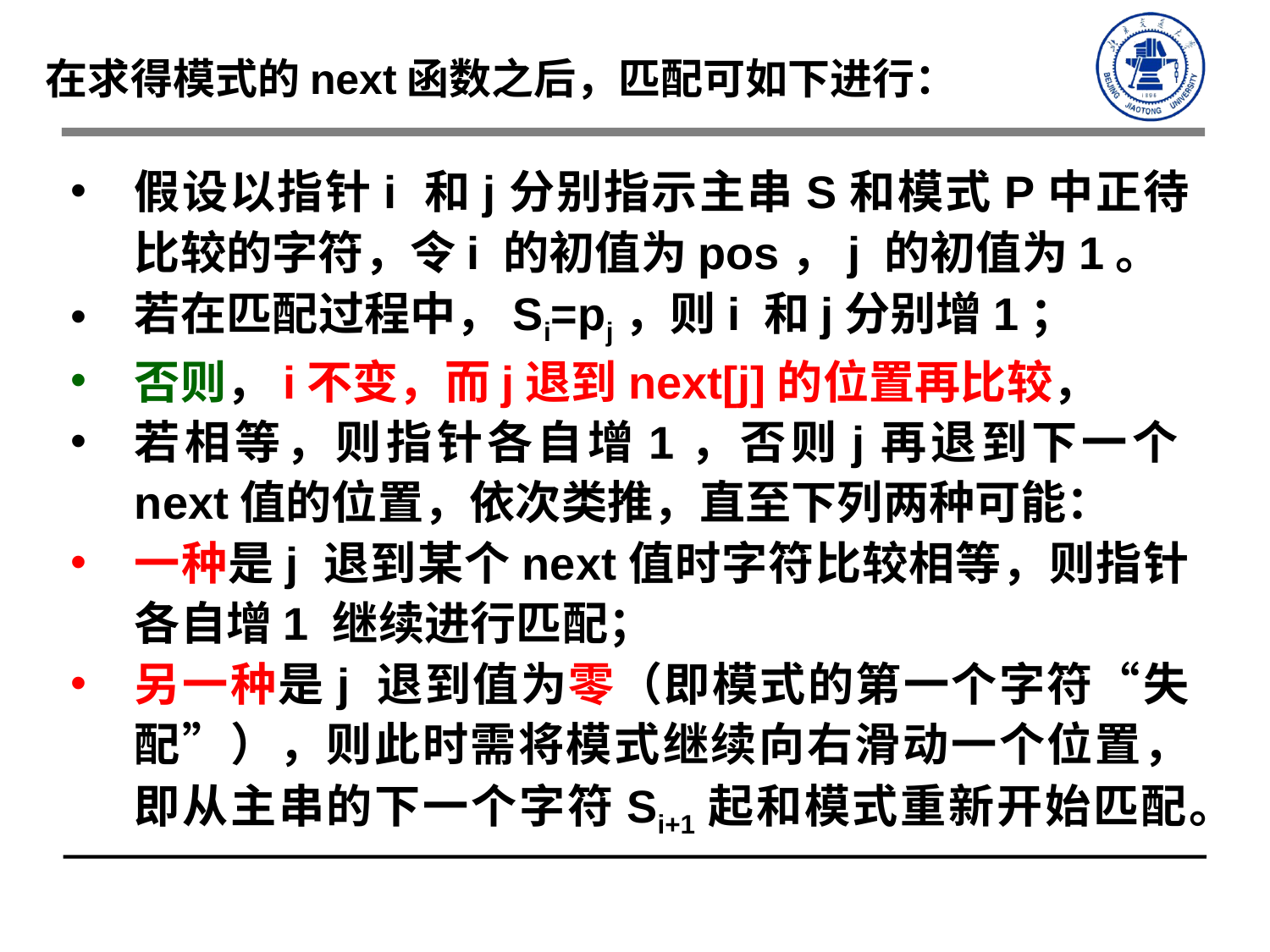

在求得模式的next函数之后，匹配可如下进行：
假设以指针i 和j分别指示主串S和模式P中正待比较的字符，令i 的初值为pos，j 的初值为1。
若在匹配过程中，Si=pj，则i 和j分别增1；
否则，i不变，而j退到next[j]的位置再比较，
若相等，则指针各自增1，否则j再退到下一个next值的位置，依次类推，直至下列两种可能：
一种是j 退到某个next值时字符比较相等，则指针各自增1 继续进行匹配；
另一种是j 退到值为零（即模式的第一个字符“失配”），则此时需将模式继续向右滑动一个位置，即从主串的下一个字符Si+1起和模式重新开始匹配。